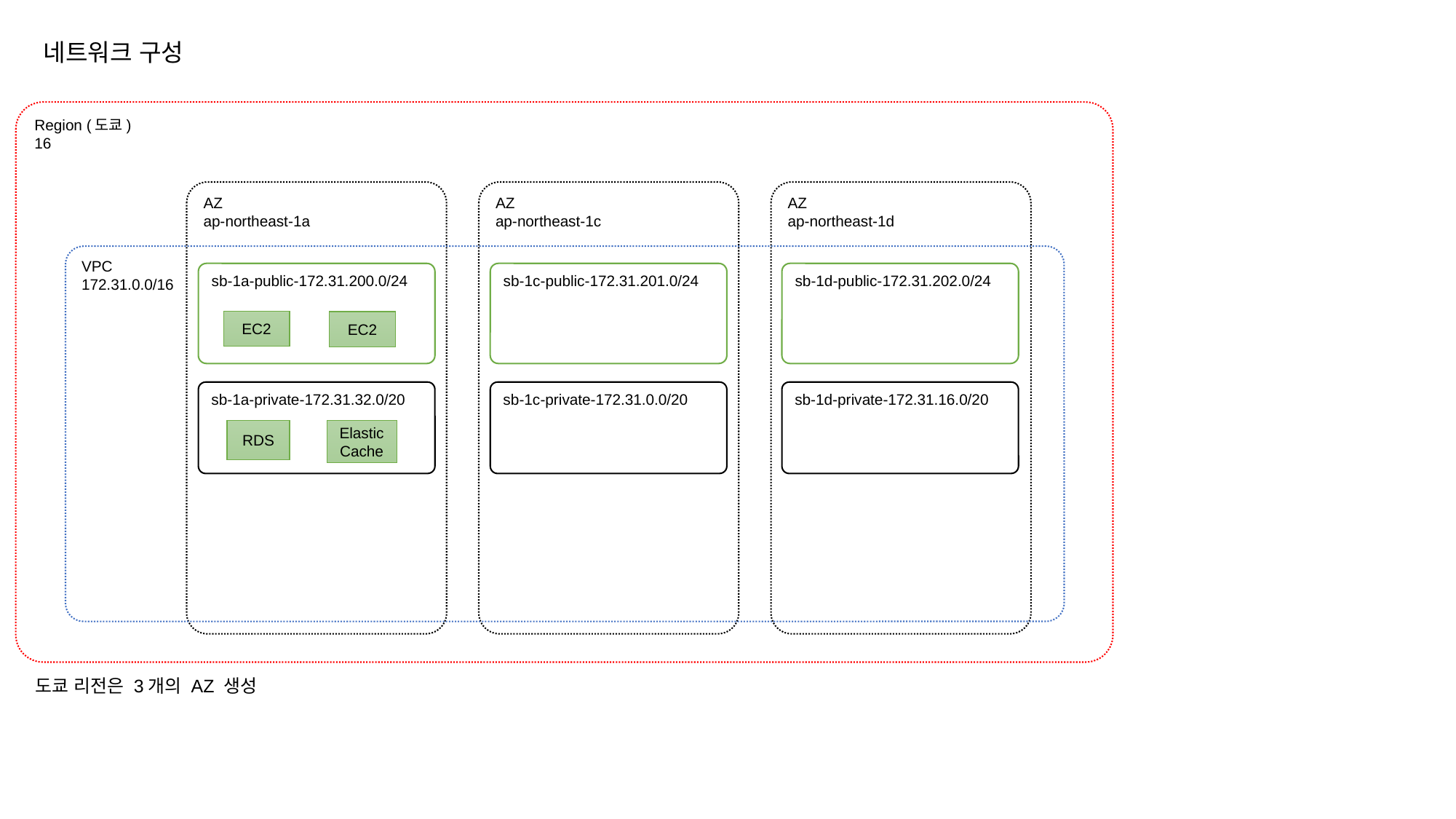

네트워크 구성
Region (도쿄)
16
AZ
ap-northeast-1a
AZ
ap-northeast-1c
AZ
ap-northeast-1d
VPC
172.31.0.0/16

sb-1a-public-172.31.200.0/24
sb-1c-public-172.31.201.0/24
sb-1d-public-172.31.202.0/24
EC2
EC2
sb-1a-private-172.31.32.0/20
sb-1c-private-172.31.0.0/20
sb-1d-private-172.31.16.0/20
RDS
Elastic
Cache
도쿄 리전은 3개의 AZ 생성